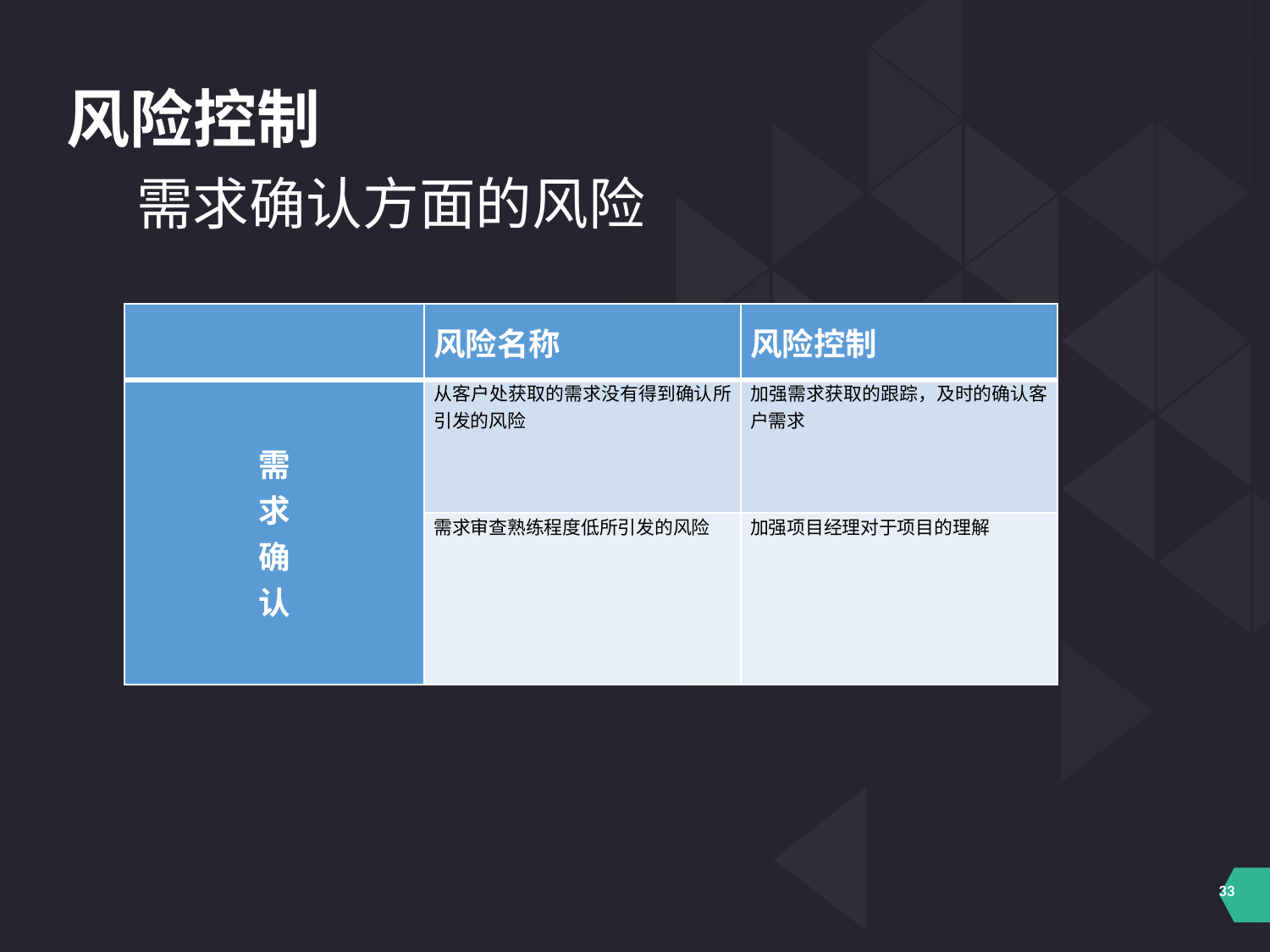

风险控制
需求确认方面的风险
|  | 风险名称 | 风险控制 |
| --- | --- | --- |
| 需 求 确 认 | 从客户处获取的需求没有得到确认所引发的风险 | 加强需求获取的跟踪，及时的确认客户需求 |
|  | 需求审查熟练程度低所引发的风险 | 加强项目经理对于项目的理解 |